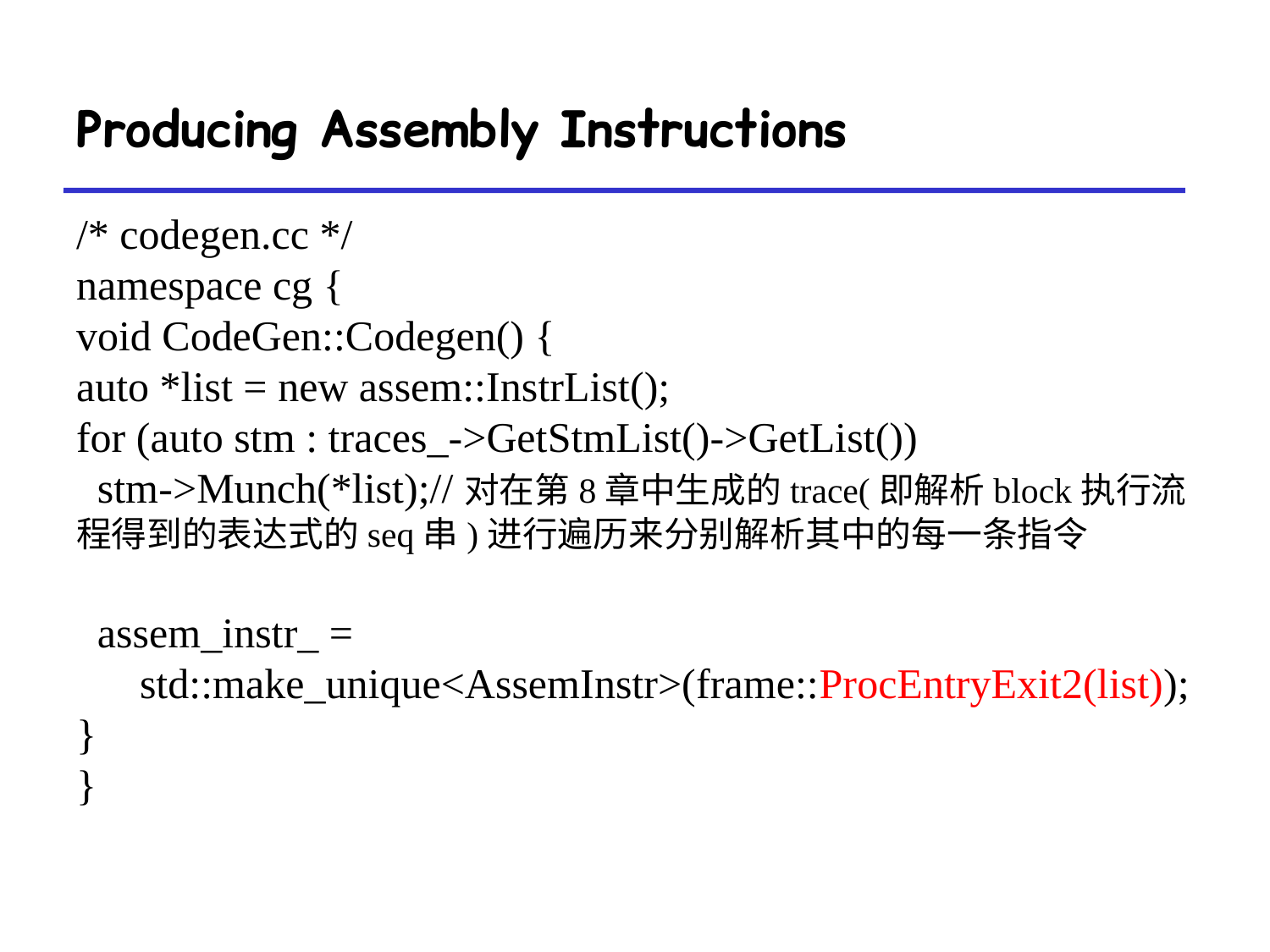

# Producing Assembly Instructions
/* codegen.cc */
namespace cg {
void CodeGen::Codegen() {
auto *list = new assem::InstrList();
for (auto stm : traces_->GetStmList()->GetList())
  stm->Munch(*list);//对在第8章中生成的trace(即解析block执行流程得到的表达式的seq串)进行遍历来分别解析其中的每一条指令

  assem_instr_ =
      std::make_unique<AssemInstr>(frame::ProcEntryExit2(list));
}
}

61